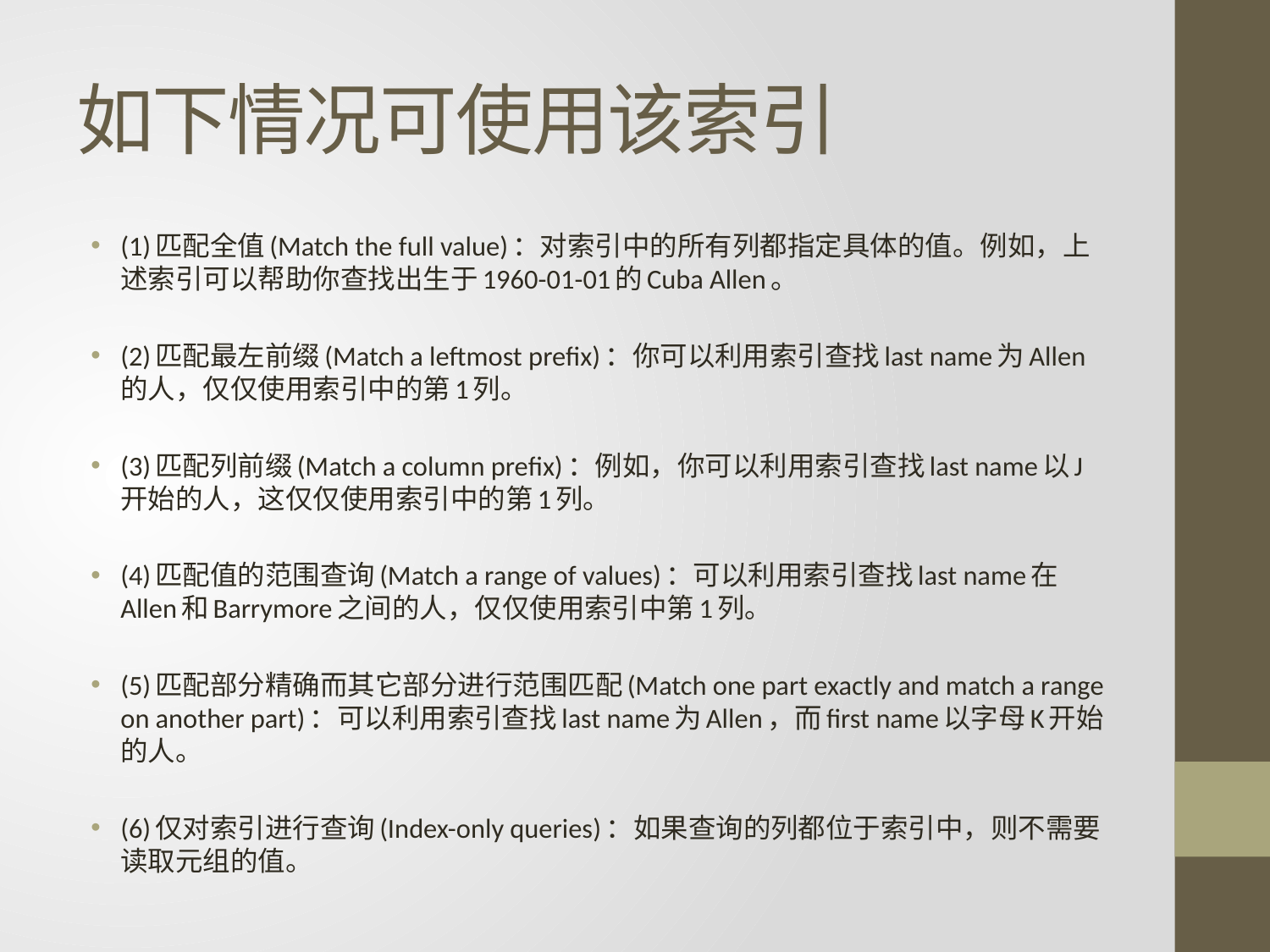

# 如下情况可使用该索引
(1)匹配全值(Match the full value)：对索引中的所有列都指定具体的值。例如，上述索引可以帮助你查找出生于1960-01-01的Cuba Allen。

(2)匹配最左前缀(Match a leftmost prefix)：你可以利用索引查找last name为Allen的人，仅仅使用索引中的第1列。

(3)匹配列前缀(Match a column prefix)：例如，你可以利用索引查找last name以J开始的人，这仅仅使用索引中的第1列。

(4)匹配值的范围查询(Match a range of values)：可以利用索引查找last name在Allen和Barrymore之间的人，仅仅使用索引中第1列。

(5)匹配部分精确而其它部分进行范围匹配(Match one part exactly and match a range on another part)：可以利用索引查找last name为Allen，而first name以字母K开始的人。

(6)仅对索引进行查询(Index-only queries)：如果查询的列都位于索引中，则不需要读取元组的值。